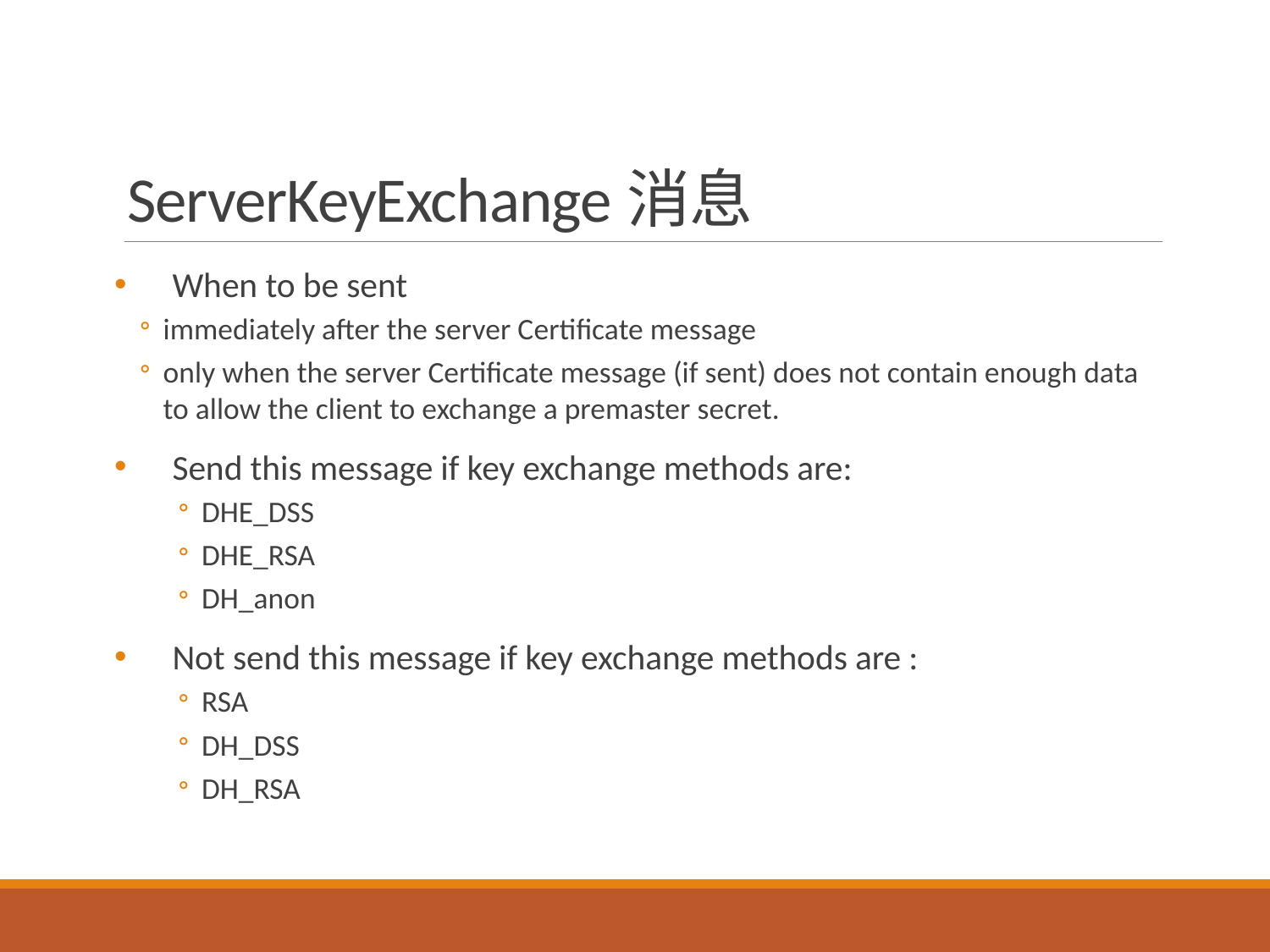

# ServerKeyExchange消息
When to be sent
immediately after the server Certificate message
only when the server Certificate message (if sent) does not contain enough data to allow the client to exchange a premaster secret.
Send this message if key exchange methods are:
DHE_DSS
DHE_RSA
DH_anon
Not send this message if key exchange methods are :
RSA
DH_DSS
DH_RSA
55